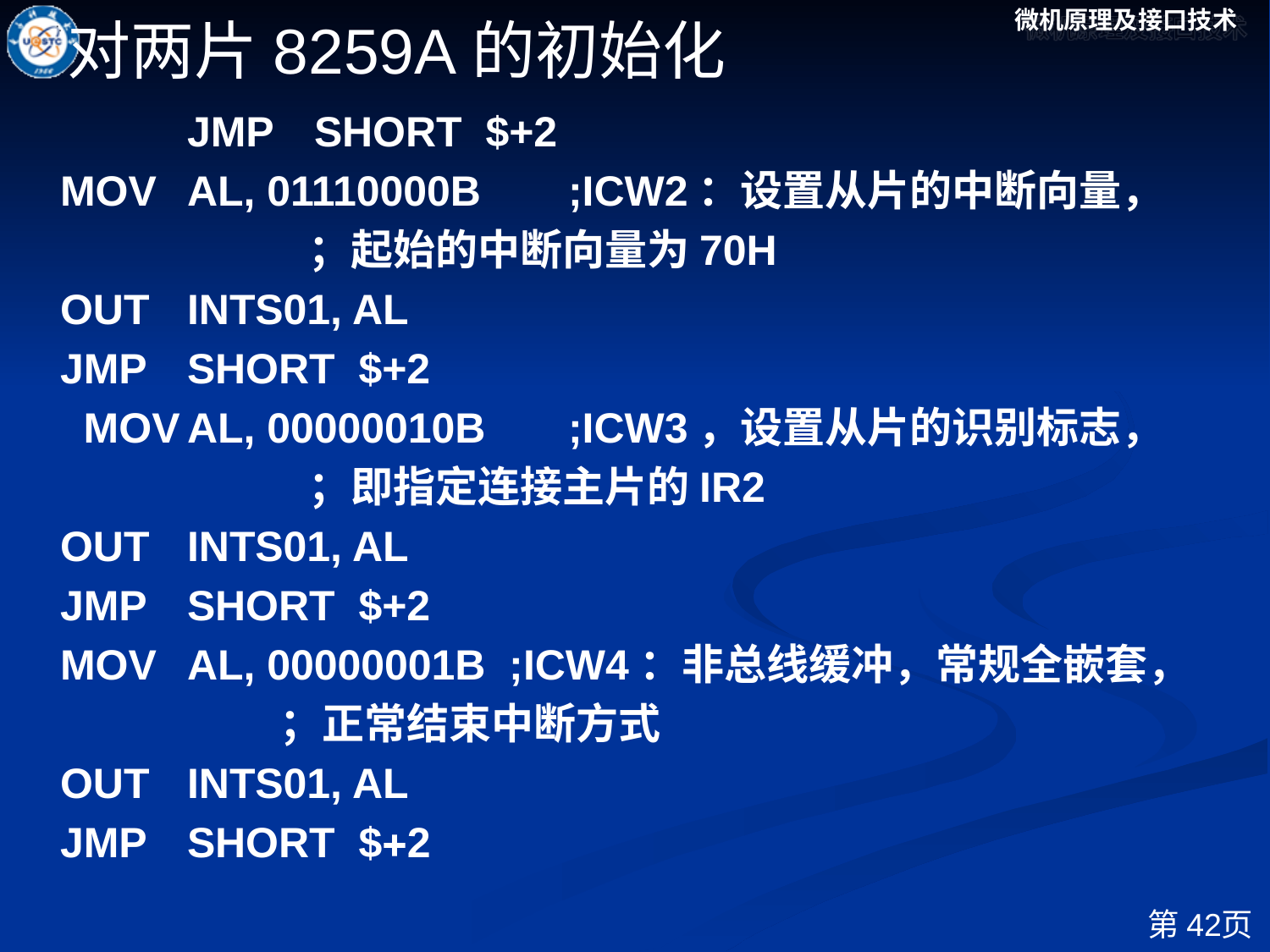

对两片8259A的初始化
		JMP 	SHORT  $+2
    	MOV 	AL, 01110000B 	;ICW2：设置从片的中断向量，
                              ；起始的中断向量为70H
    	OUT 	INTS01, AL
    	JMP 	SHORT  $+2
      MOV	AL, 00000010B 	;ICW3，设置从片的识别标志，
                              ；即指定连接主片的IR2
    	OUT 	INTS01, AL
    	JMP 	SHORT  $+2
    	MOV 	AL, 00000001B  ;ICW4：非总线缓冲，常规全嵌套，
                           ；正常结束中断方式
    	OUT 	INTS01, AL
    	JMP 	SHORT  $+2